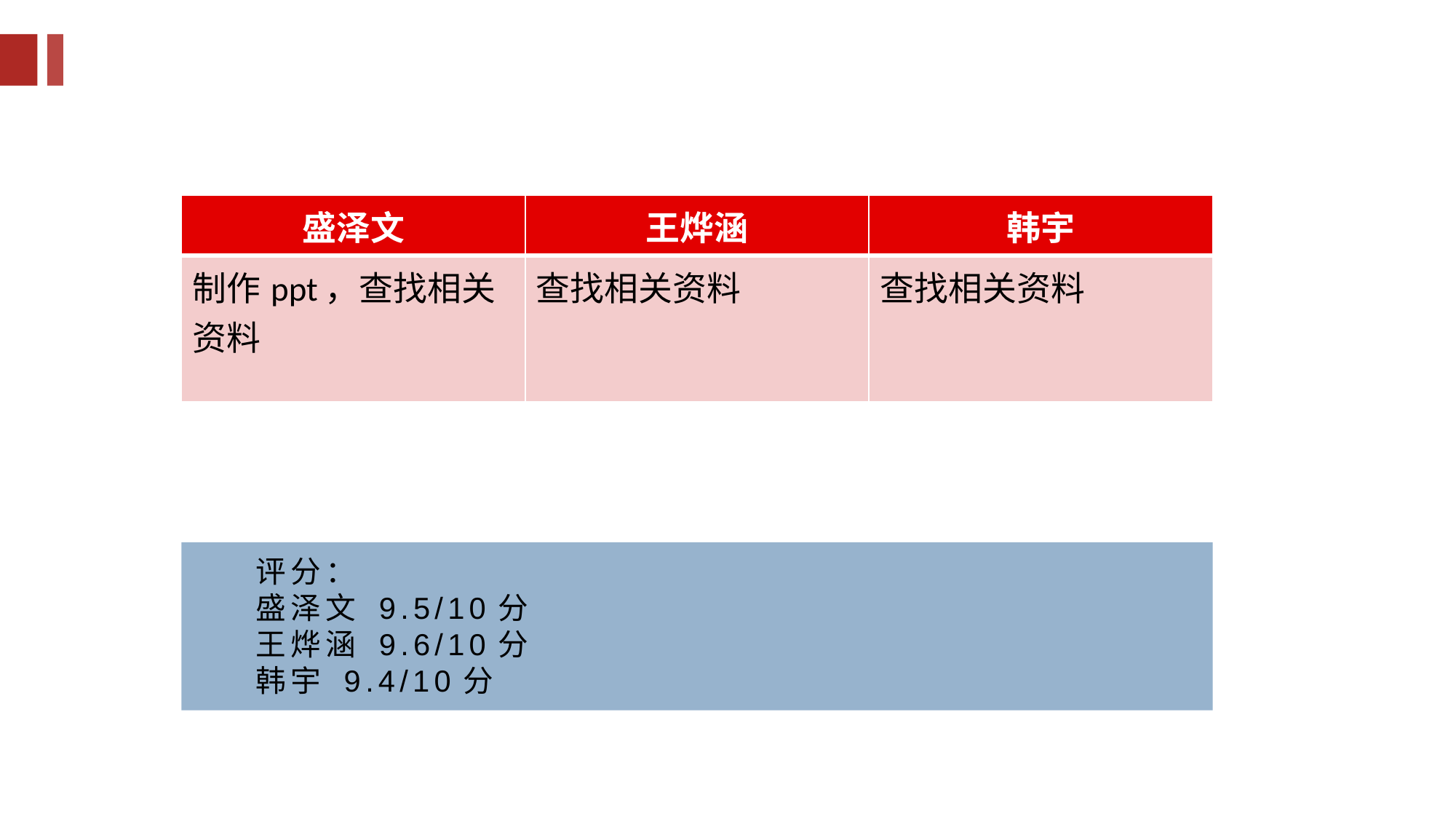

| 盛泽文 | 王烨涵 | 韩宇 |
| --- | --- | --- |
| 制作ppt，查找相关资料 | 查找相关资料 | 查找相关资料 |

评分：
盛泽文 9.5/10分
王烨涵 9.6/10分
韩宇 9.4/10分